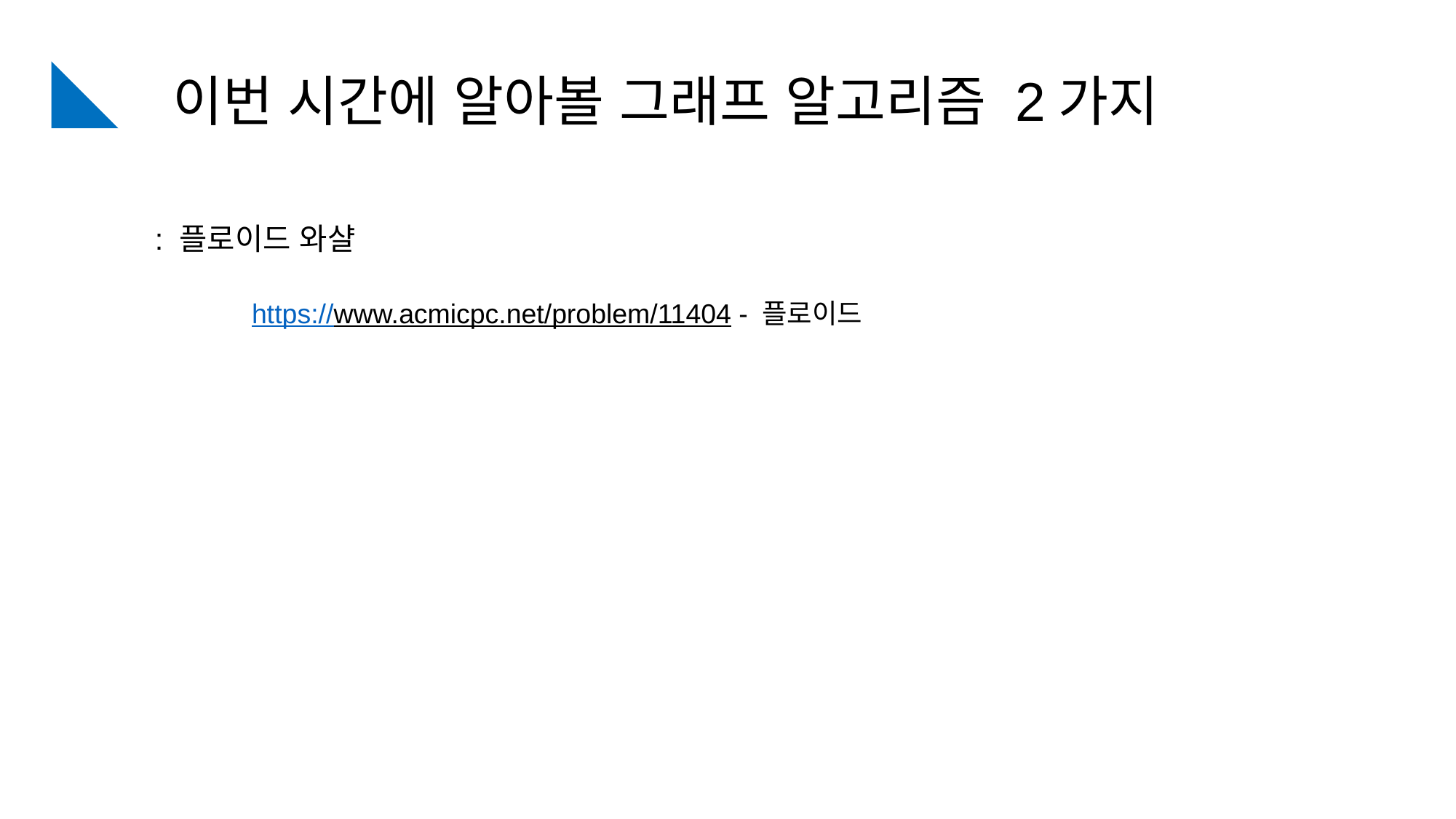

이번 시간에 알아볼 그래프 알고리즘 2가지
: 플로이드 와샬
https://www.acmicpc.net/problem/11404 - 플로이드